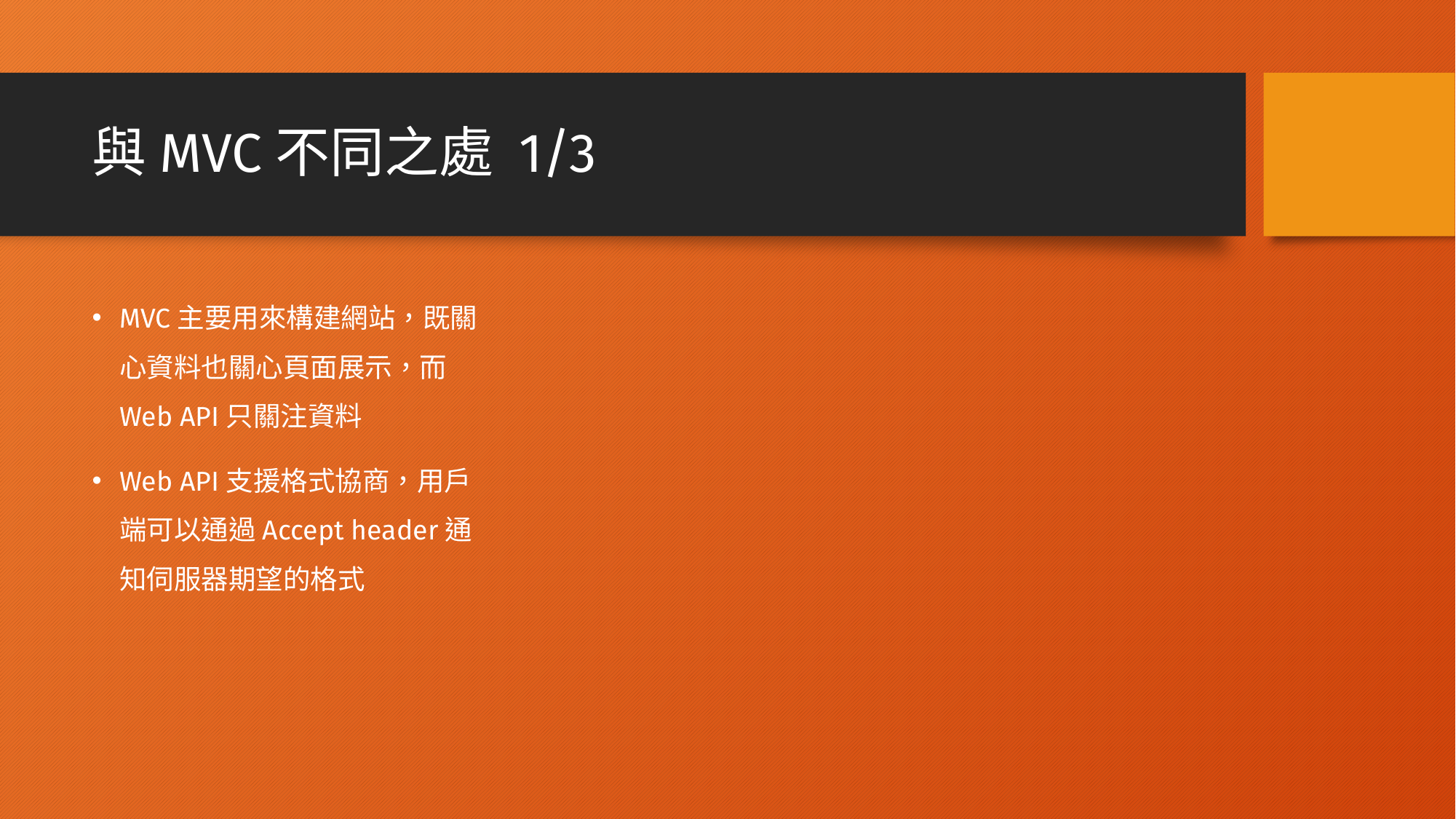

# 與MVC不同之處 1/3
MVC主要用來構建網站，既關心資料也關心頁面展示，而Web API只關注資料
Web API支援格式協商，用戶端可以通過Accept header通知伺服器期望的格式